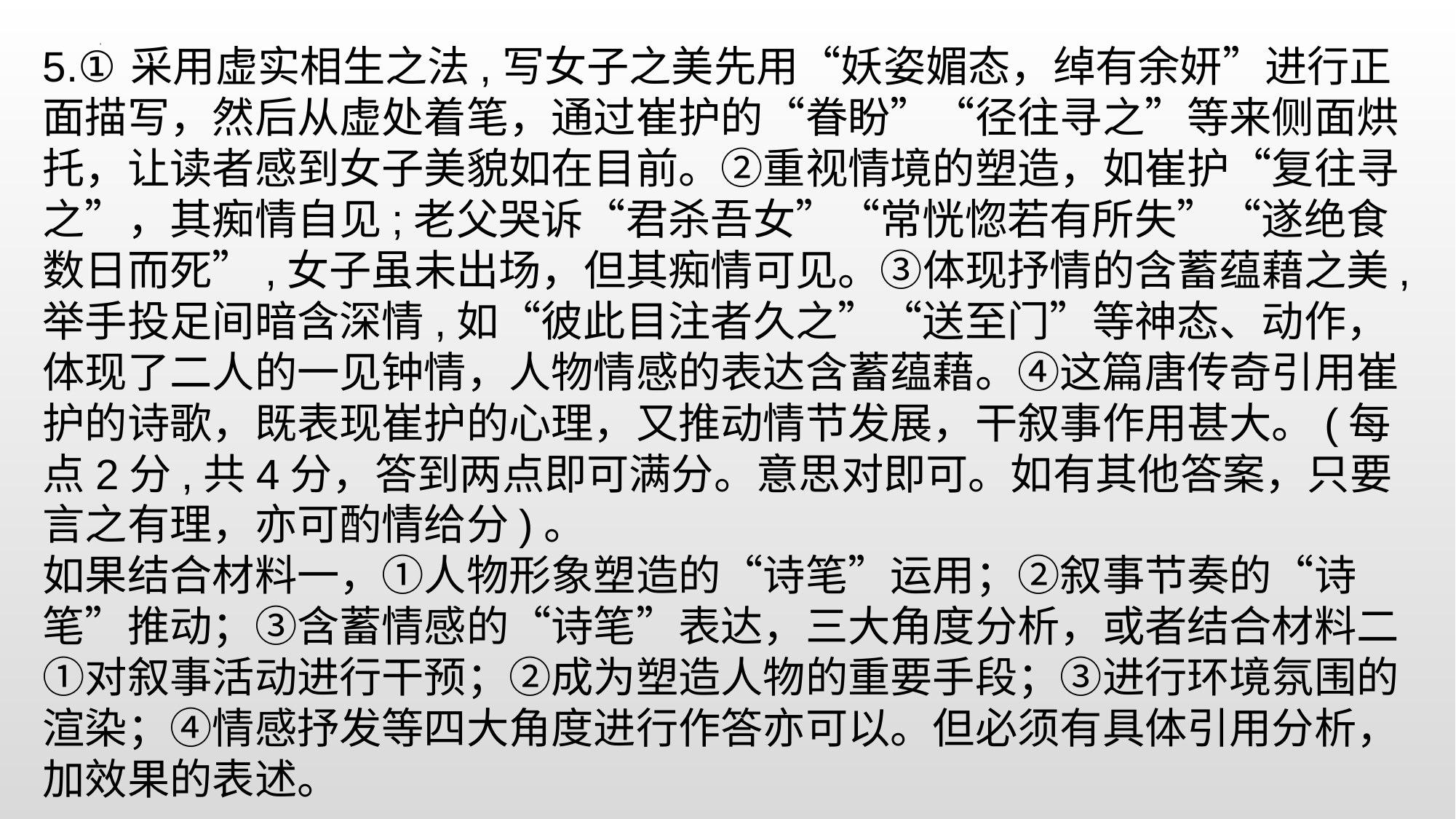

5.①采用虚实相生之法,写女子之美先用“妖姿媚态，绰有余妍”进行正面描写，然后从虚处着笔，通过崔护的“眷盼”“径往寻之”等来侧面烘托，让读者感到女子美貌如在目前。②重视情境的塑造，如崔护“复往寻之”，其痴情自见;老父哭诉“君杀吾女”“常恍惚若有所失”“遂绝食数日而死”,女子虽未出场，但其痴情可见。③体现抒情的含蓄蕴藉之美,举手投足间暗含深情,如“彼此目注者久之”“送至门”等神态、动作，体现了二人的一见钟情，人物情感的表达含蓄蕴藉。④这篇唐传奇引用崔护的诗歌，既表现崔护的心理，又推动情节发展，干叙事作用甚大。(每点2分,共4分，答到两点即可满分。意思对即可。如有其他答案，只要言之有理，亦可酌情给分)。
如果结合材料一，①人物形象塑造的“诗笔”运用；②叙事节奏的“诗笔”推动；③含蓄情感的“诗笔”表达，三大角度分析，或者结合材料二①对叙事活动进行干预；②成为塑造人物的重要手段；③进行环境氛围的渲染；④情感抒发等四大角度进行作答亦可以。但必须有具体引用分析，加效果的表述。
#